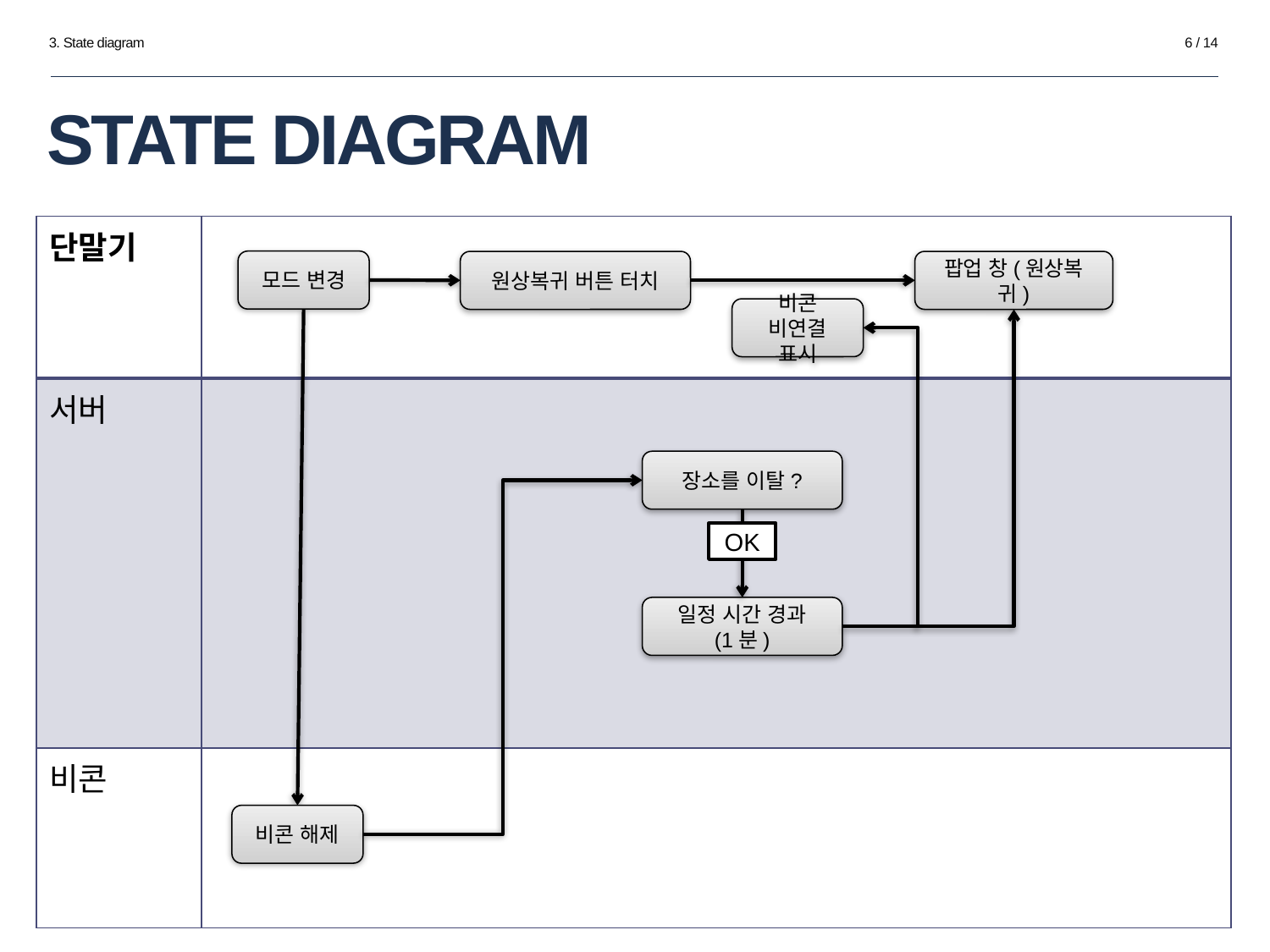

3. State diagram
6 / 14
# STATE DIAGRAM
| 단말기 |  |
| --- | --- |
| 서버 |  |
| 비콘 |  |
모드 변경
원상복귀 버튼 터치
팝업 창(원상복귀)
비콘 비연결 표시
장소를 이탈?
OK
일정 시간 경과
(1분)
비콘 해제